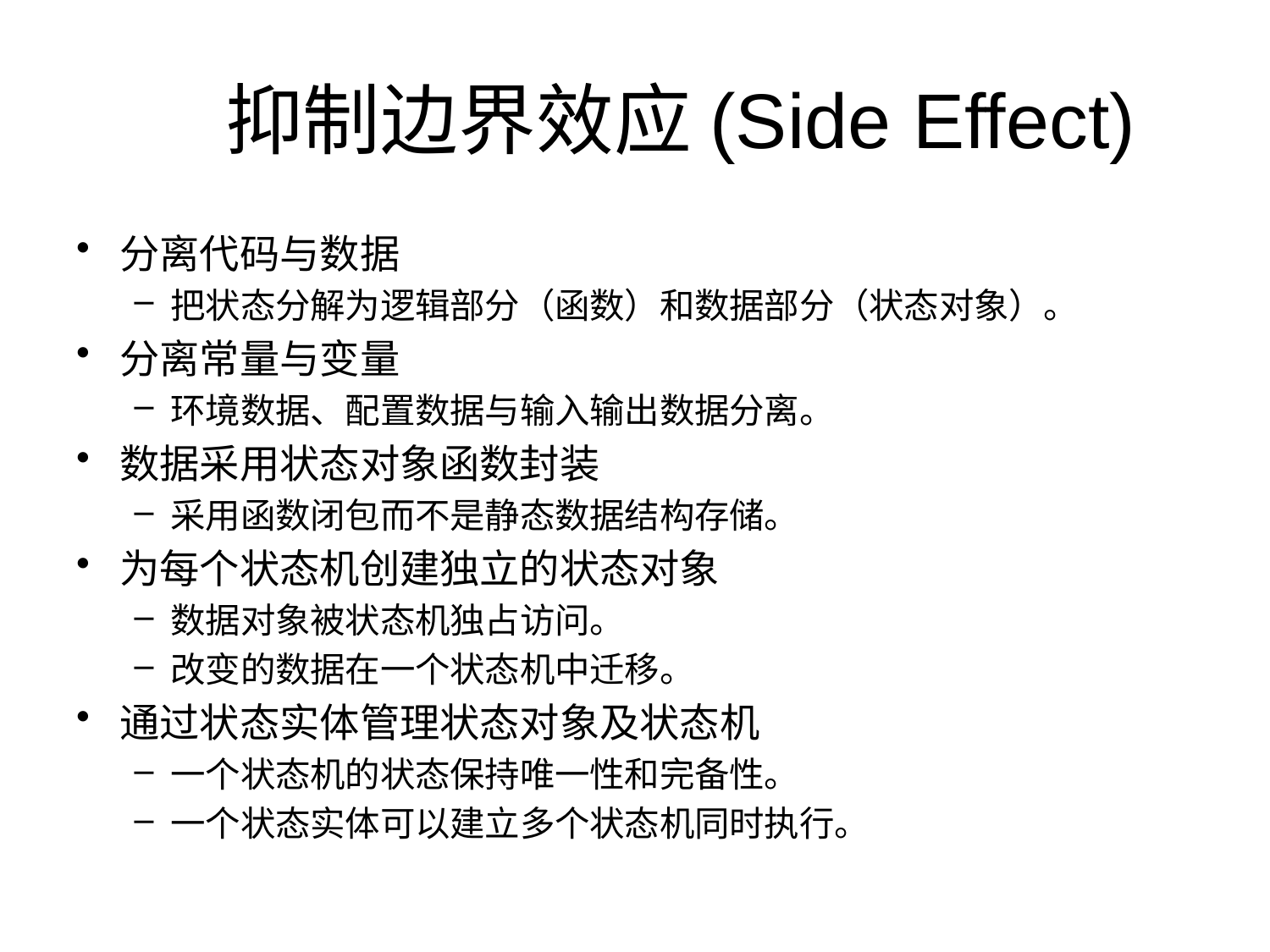

# 抑制边界效应(Side Effect)
分离代码与数据
把状态分解为逻辑部分（函数）和数据部分（状态对象）。
分离常量与变量
环境数据、配置数据与输入输出数据分离。
数据采用状态对象函数封装
采用函数闭包而不是静态数据结构存储。
为每个状态机创建独立的状态对象
数据对象被状态机独占访问。
改变的数据在一个状态机中迁移。
通过状态实体管理状态对象及状态机
一个状态机的状态保持唯一性和完备性。
一个状态实体可以建立多个状态机同时执行。